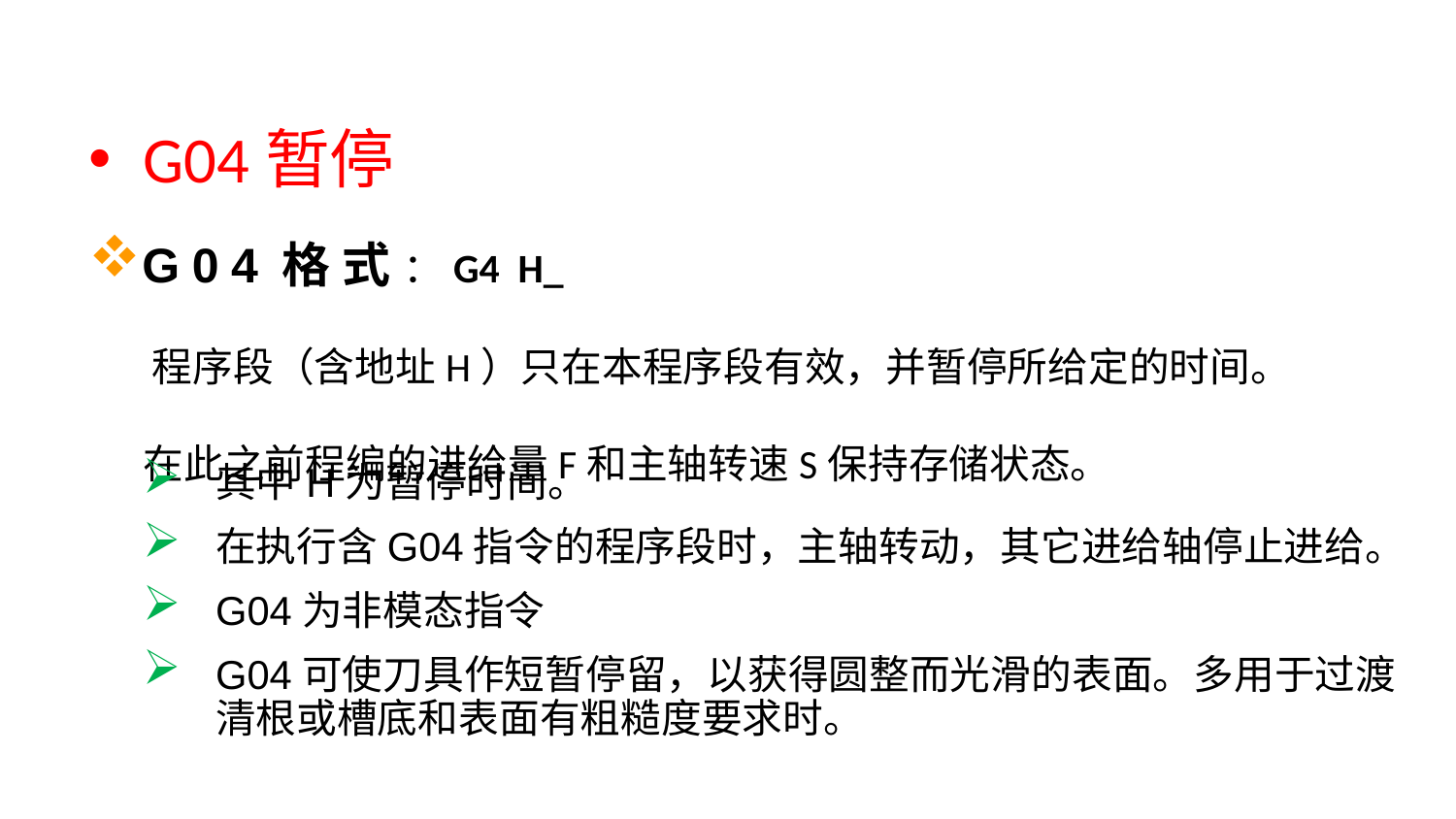

G04暂停

G04格式：G4  H_

      程序段（含地址H）只在本程序段有效，并暂停所给定的时间。
     在此之前程编的进给量F和主轴转速S保持存储状态。

其中H为暂停时间。
在执行含G04指令的程序段时，主轴转动，其它进给轴停止进给。
G04为非模态指令
G04可使刀具作短暂停留，以获得圆整而光滑的表面。多用于过渡清根或槽底和表面有粗糙度要求时。